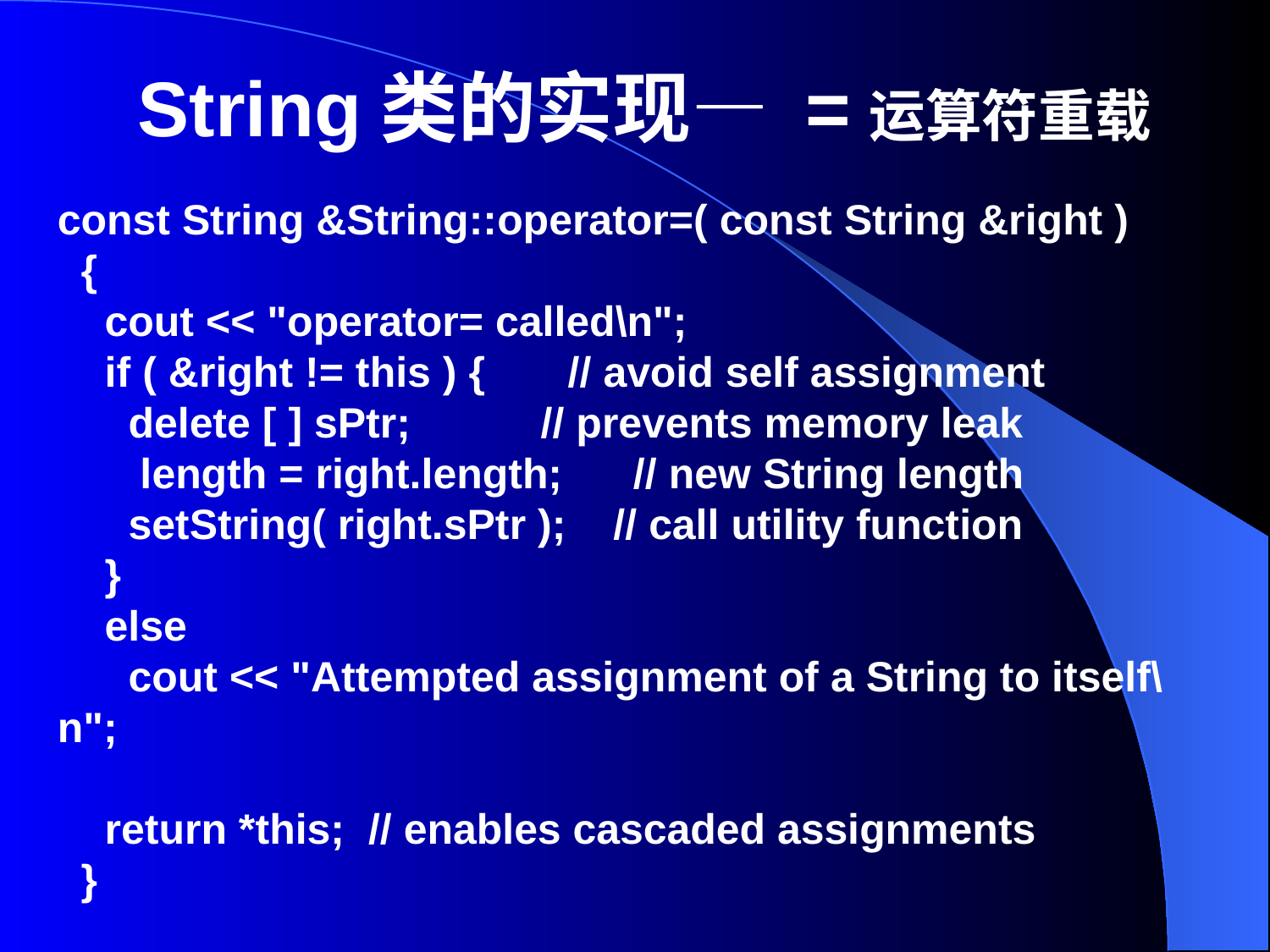

# String类的实现— =运算符重载
const String &String::operator=( const String &right )
  {
    cout << "operator= called\n";
    if ( &right != this ) {       // avoid self assignment
      delete [ ] sPtr;           // prevents memory leak
       length = right.length;      // new String length
      setString( right.sPtr );    // call utility function
    }
    else
      cout << "Attempted assignment of a String to itself\n";
    return *this;  // enables cascaded assignments
  }